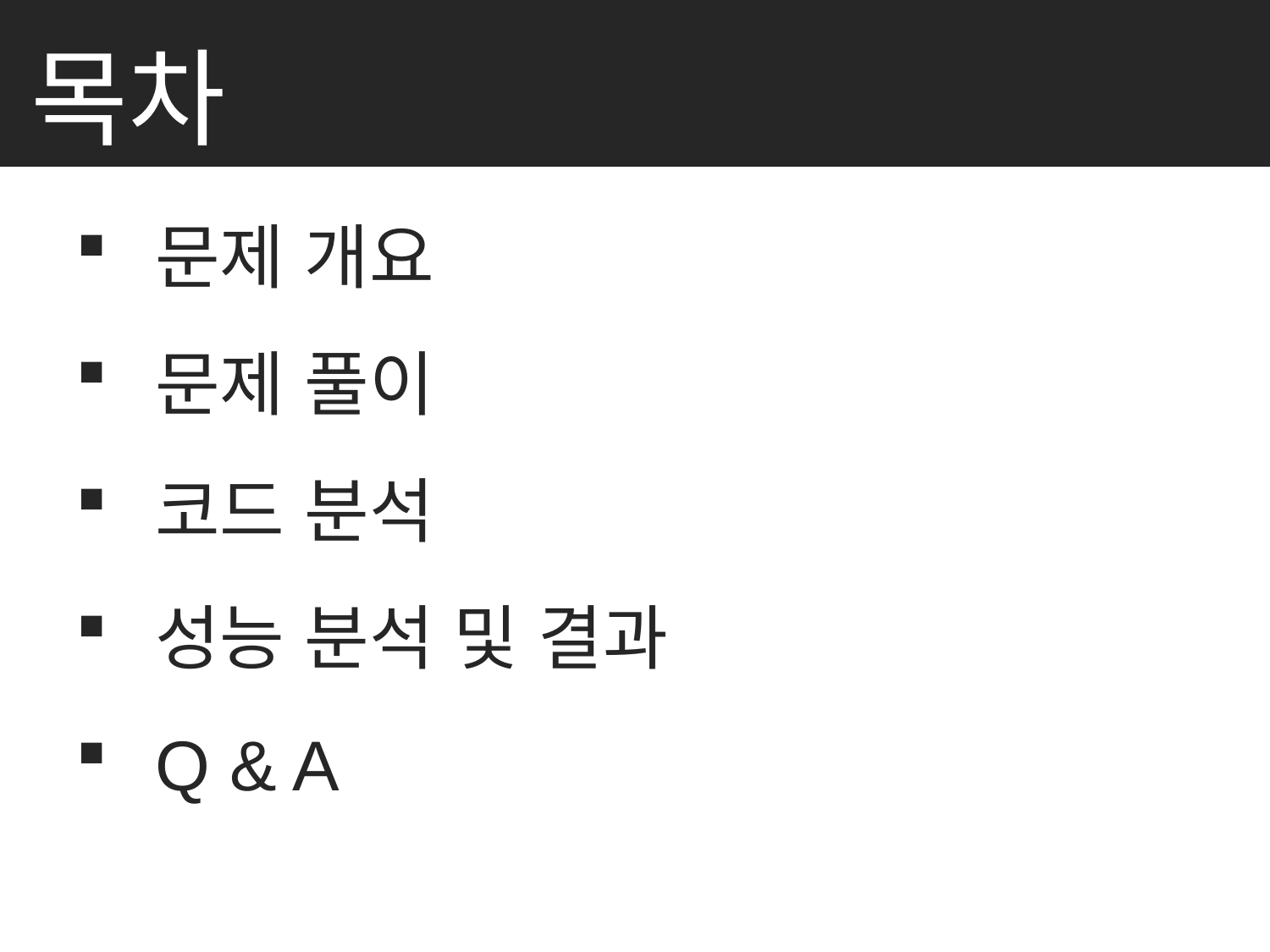

목차
문제 개요
문제 풀이
코드 분석
성능 분석 및 결과
Q & A